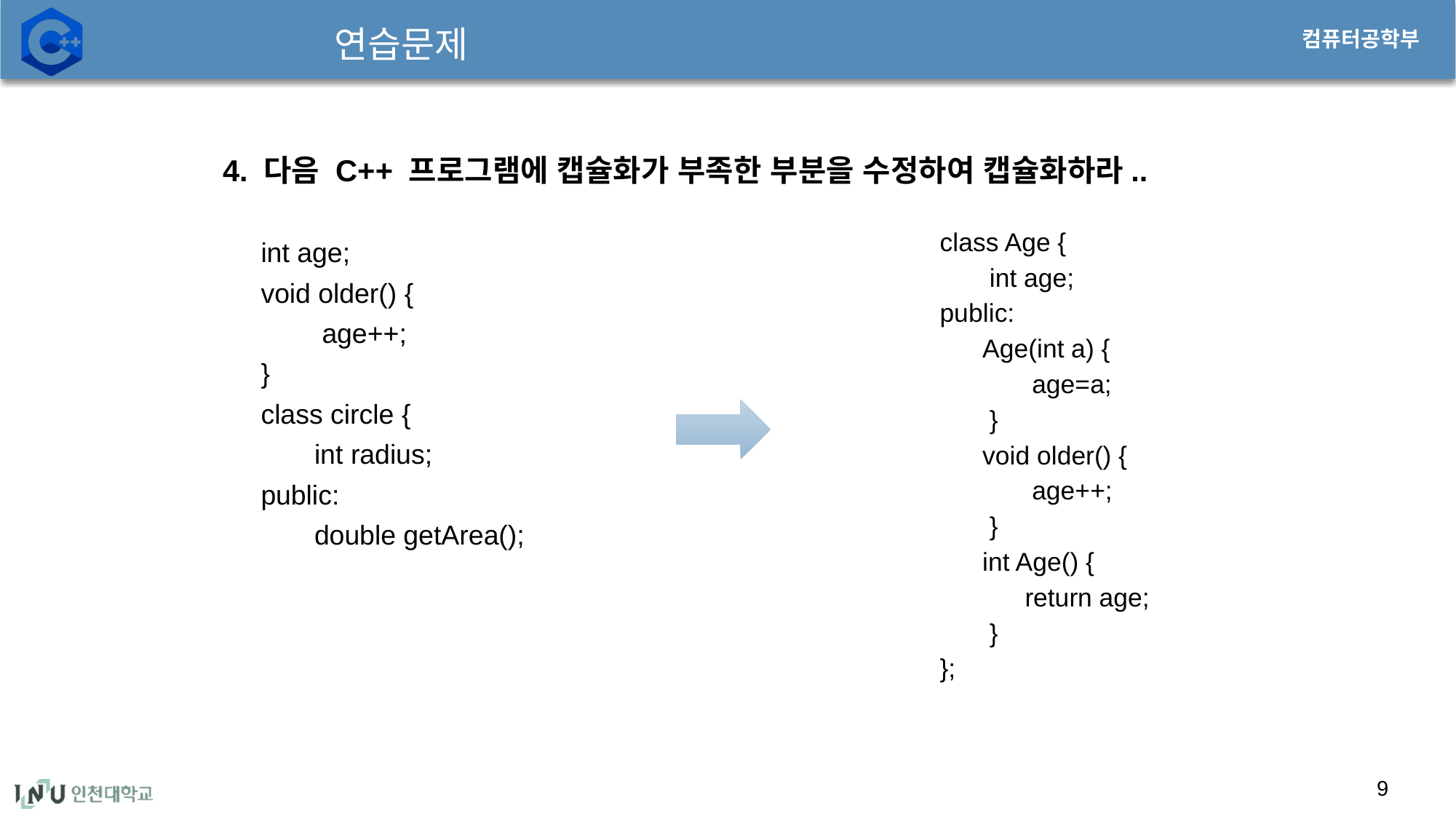

# 연습문제
4. 다음 C++ 프로그램에 캡슐화가 부족한 부분을 수정하여 캡슐화하라..

int age;
void older() {
        age++;
}
class circle {
       int radius;
public:
       double getArea();
class Age {
       int age;
public:
      Age(int a) {
             age=a;
       }
      void older() {
             age++;
       }
      int Age() {
            return age;
       }
};